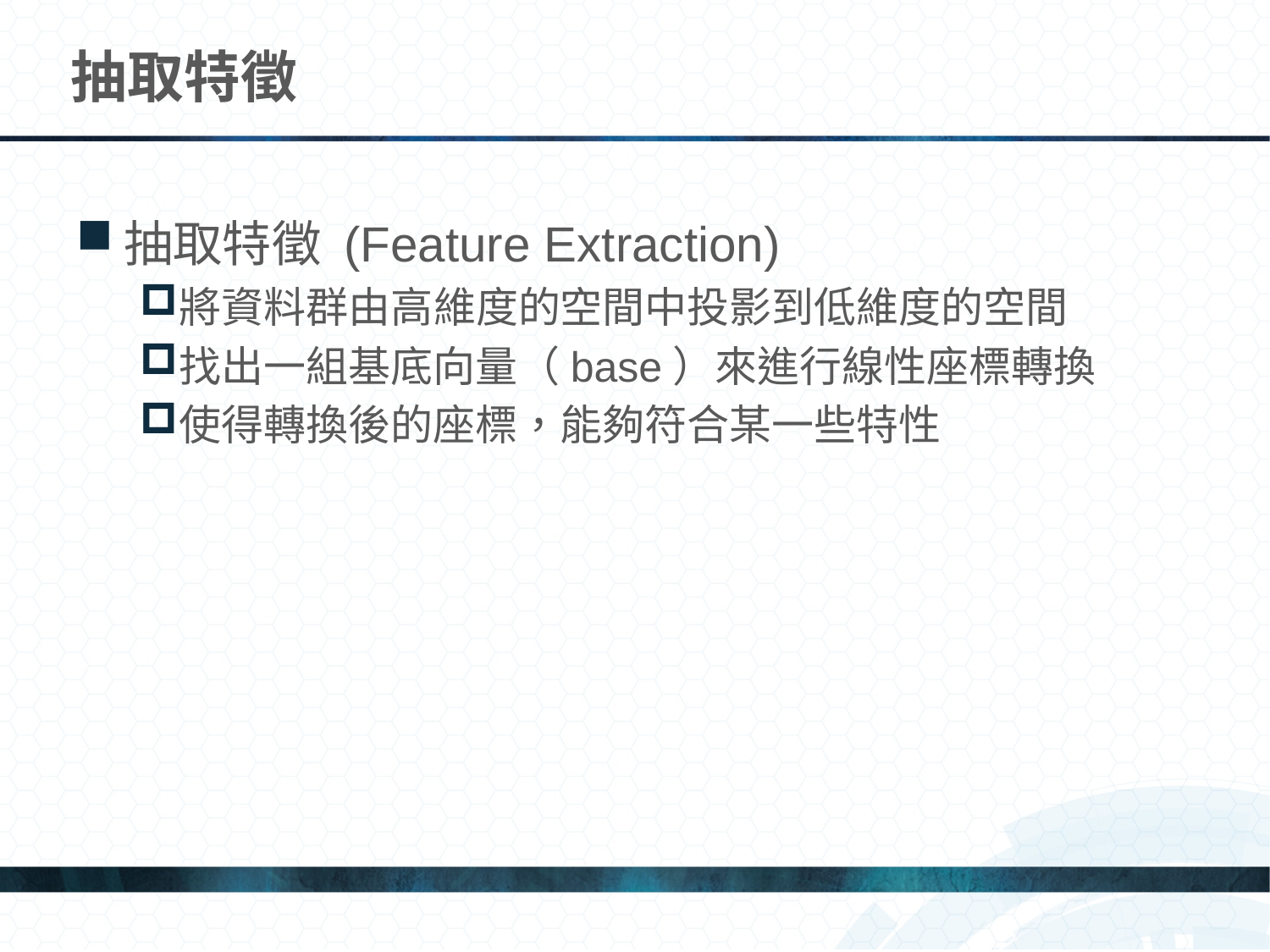

# 抽取特徵
抽取特徵 (Feature Extraction)
將資料群由高維度的空間中投影到低維度的空間
找出一組基底向量（base）來進行線性座標轉換
使得轉換後的座標，能夠符合某一些特性